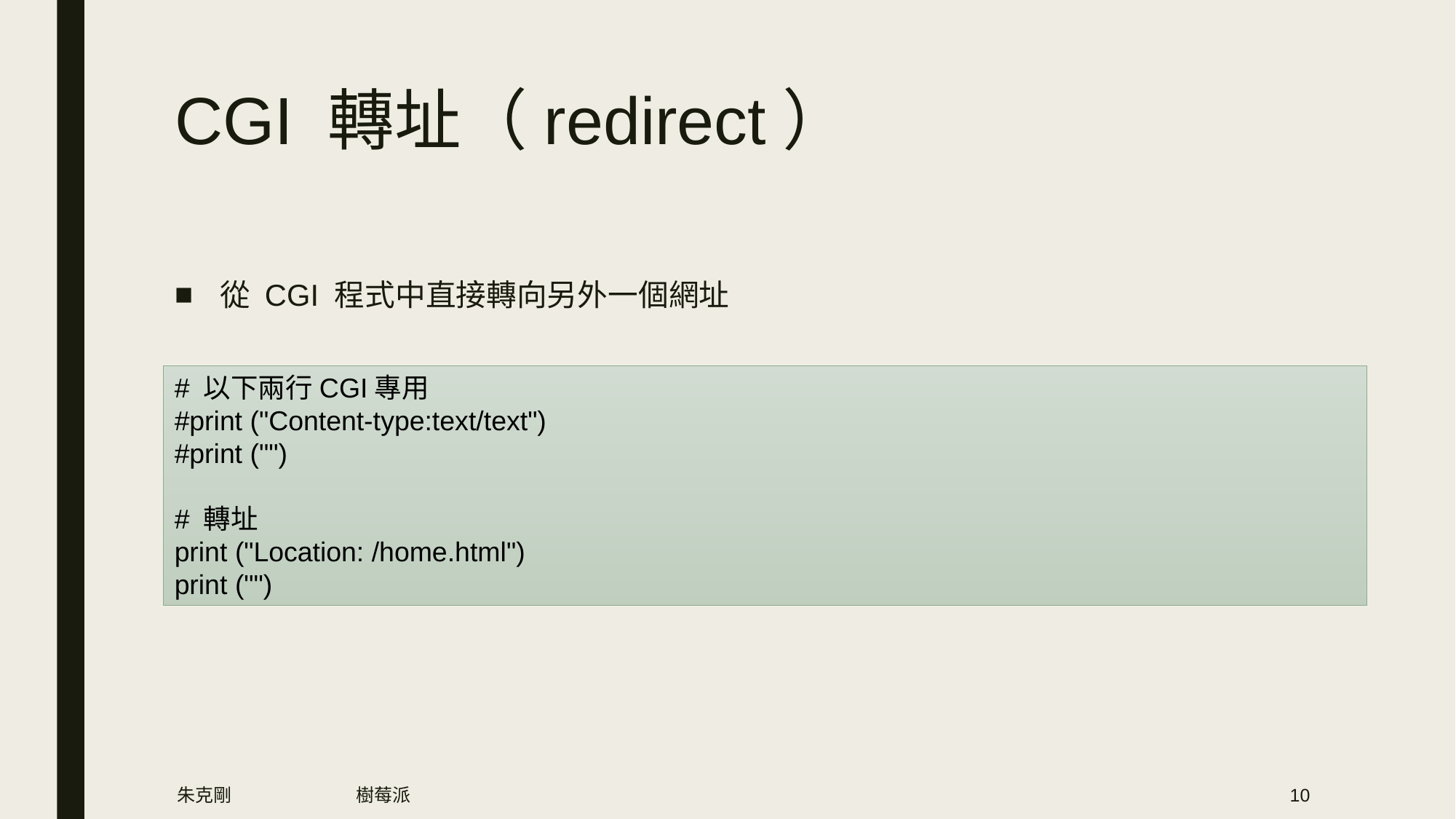

# CGI 轉址（redirect）
從 CGI 程式中直接轉向另外一個網址
# 以下兩行CGI專用
#print ("Content-type:text/text")
#print ("")

# 轉址
print ("Location: /home.html")
print ("")
朱克剛
樹莓派
10